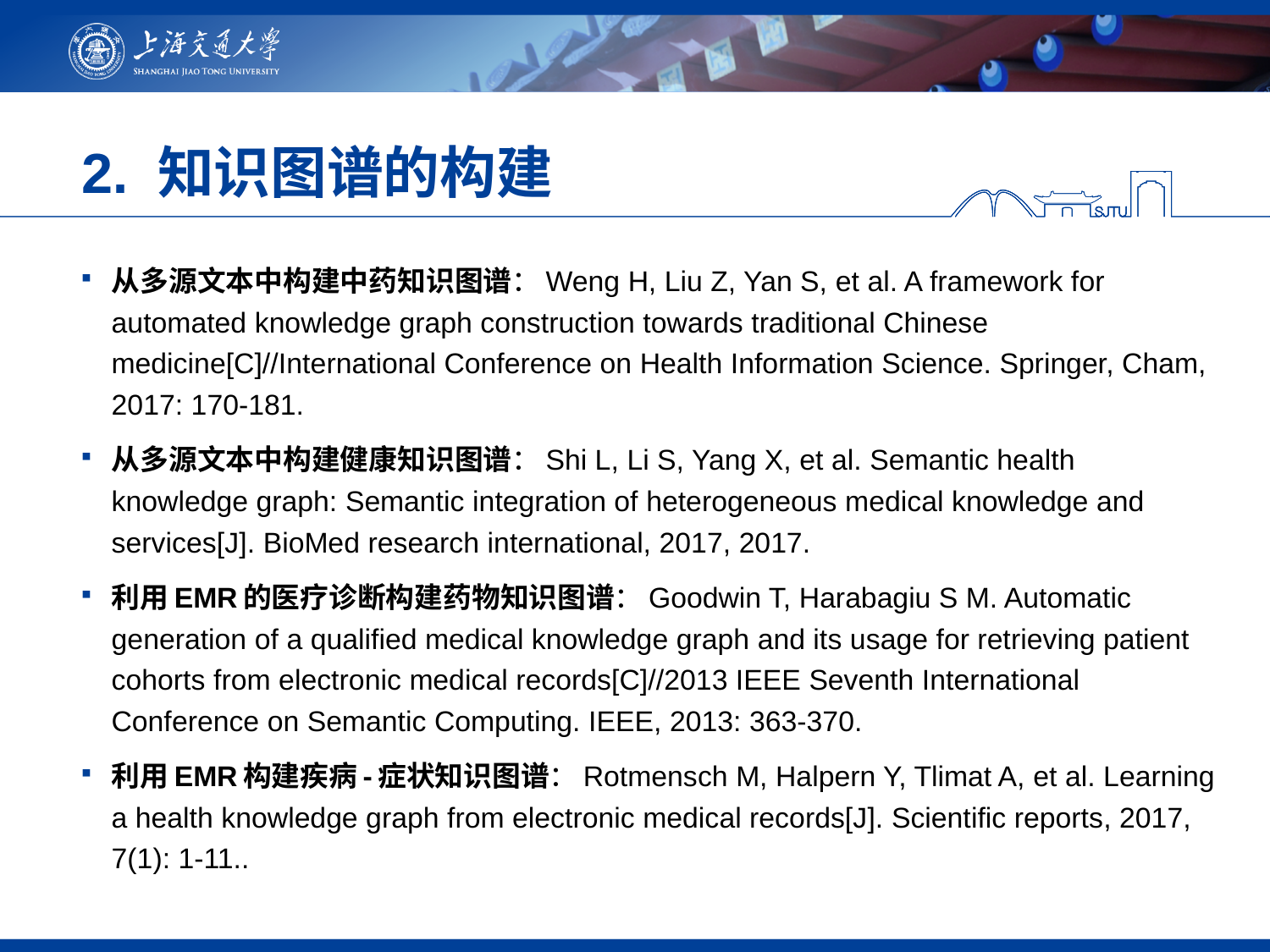

# 2. 知识图谱的构建

从多源文本中构建中药知识图谱：Weng H, Liu Z, Yan S, et al. A framework for automated knowledge graph construction towards traditional Chinese medicine[C]//International Conference on Health Information Science. Springer, Cham, 2017: 170-181.
从多源文本中构建健康知识图谱：Shi L, Li S, Yang X, et al. Semantic health knowledge graph: Semantic integration of heterogeneous medical knowledge and services[J]. BioMed research international, 2017, 2017.
利用EMR的医疗诊断构建药物知识图谱：Goodwin T, Harabagiu S M. Automatic generation of a qualified medical knowledge graph and its usage for retrieving patient cohorts from electronic medical records[C]//2013 IEEE Seventh International Conference on Semantic Computing. IEEE, 2013: 363-370.
利用EMR构建疾病-症状知识图谱：Rotmensch M, Halpern Y, Tlimat A, et al. Learning a health knowledge graph from electronic medical records[J]. Scientific reports, 2017, 7(1): 1-11..